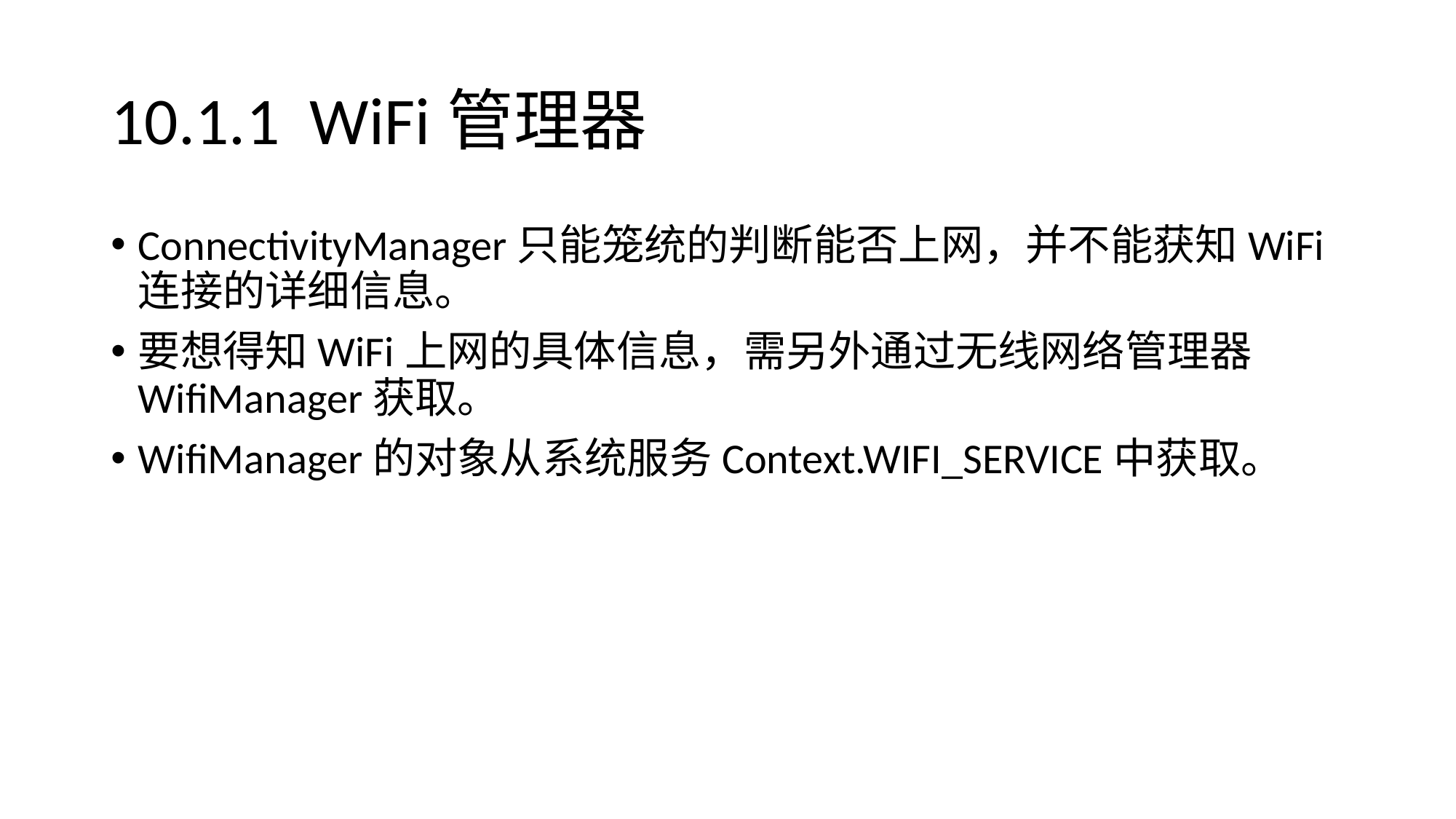

# 10.1.1  WiFi管理器
ConnectivityManager只能笼统的判断能否上网，并不能获知WiFi连接的详细信息。
要想得知WiFi上网的具体信息，需另外通过无线网络管理器WifiManager获取。
WifiManager的对象从系统服务Context.WIFI_SERVICE中获取。